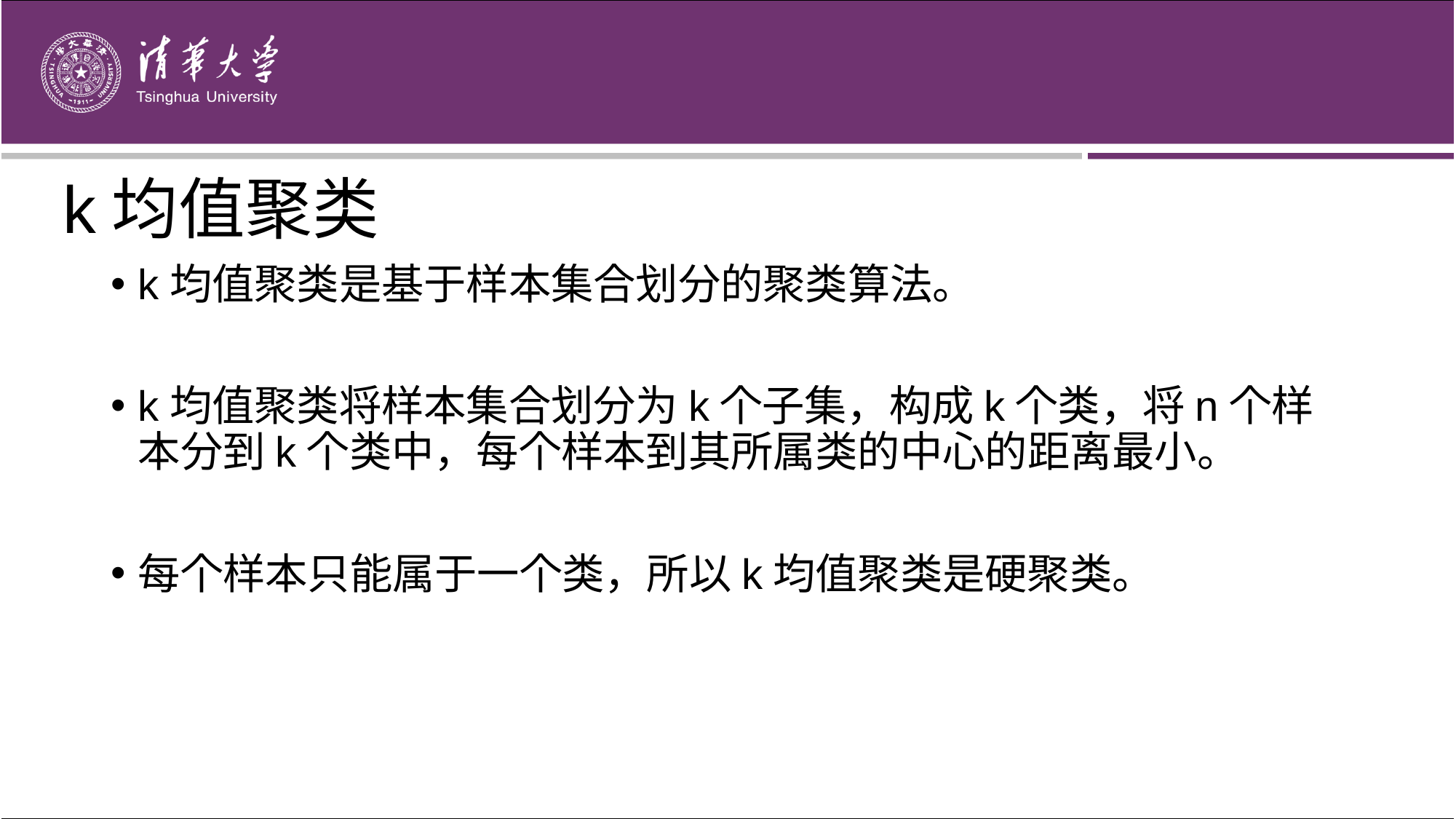

# k均值聚类
k均值聚类是基于样本集合划分的聚类算法。

k均值聚类将样本集合划分为k个子集，构成k个类，将n个样本分到k个类中，每个样本到其所属类的中心的距离最小。

每个样本只能属于一个类，所以k均值聚类是硬聚类。